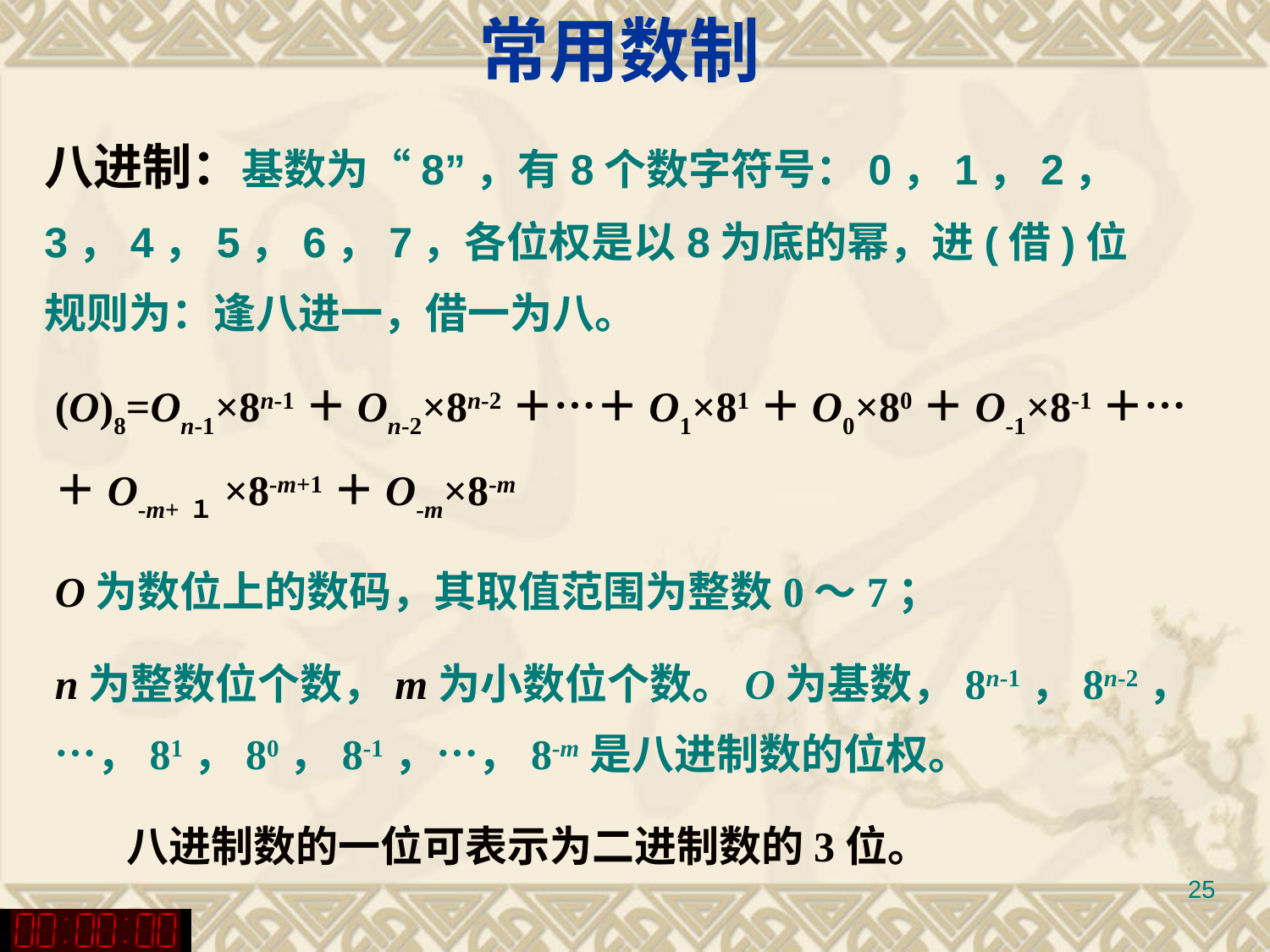

常用数制
八进制：基数为“8”，有8个数字符号：0，1，2，3，4，5，6，7，各位权是以8为底的幂，进(借)位规则为：逢八进一，借一为八。

(O)8=On-1×8n-1＋On-2×8n-2＋…＋O1×81＋O0×80＋O-1×8-1＋…＋O-m+１×8-m+1＋O-m×8-m
O为数位上的数码，其取值范围为整数0～7；
n为整数位个数，m为小数位个数。O为基数，8n-1，8n-2，…，81，80，8-1，…，8-m是八进制数的位权。
  　八进制数的一位可表示为二进制数的3位。

25